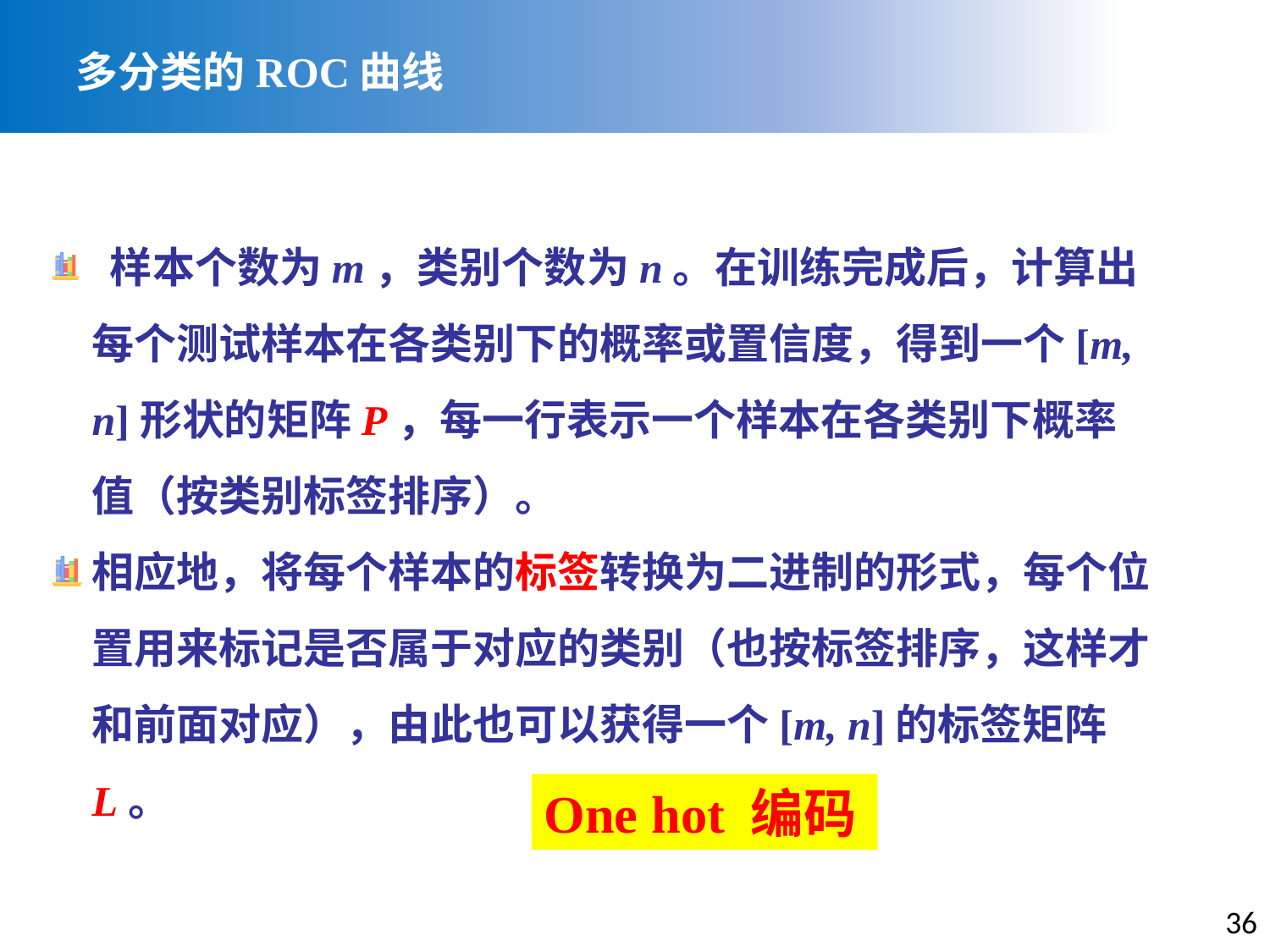

# 多分类的ROC曲线
 样本个数为m，类别个数为n。在训练完成后，计算出每个测试样本在各类别下的概率或置信度，得到一个[m, n]形状的矩阵P，每一行表示一个样本在各类别下概率值（按类别标签排序）。
相应地，将每个样本的标签转换为二进制的形式，每个位置用来标记是否属于对应的类别（也按标签排序，这样才和前面对应），由此也可以获得一个[m, n]的标签矩阵 L。

One hot 编码